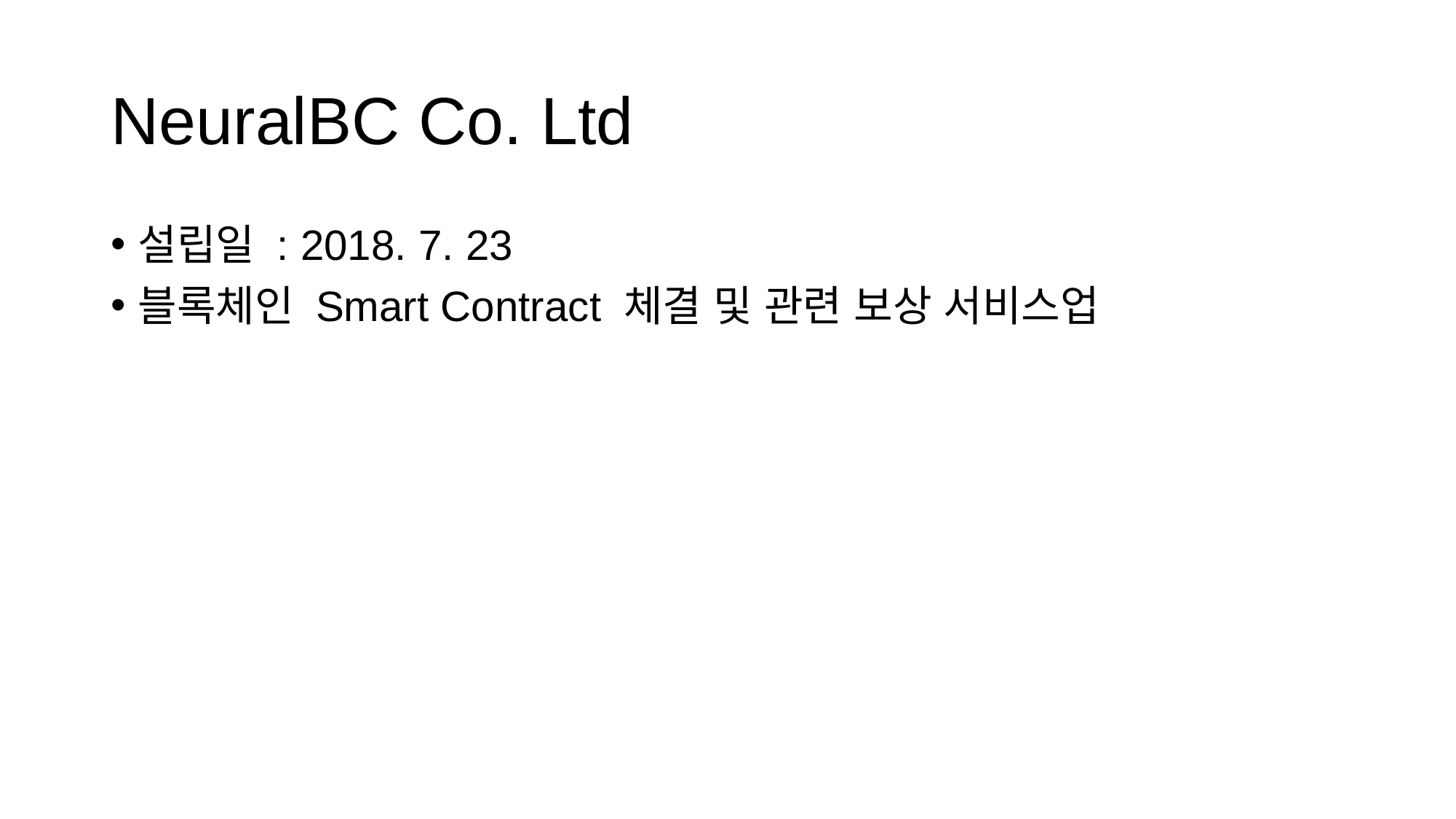

# NeuralBC Co. Ltd
설립일 : 2018. 7. 23
블록체인 Smart Contract 체결 및 관련 보상 서비스업